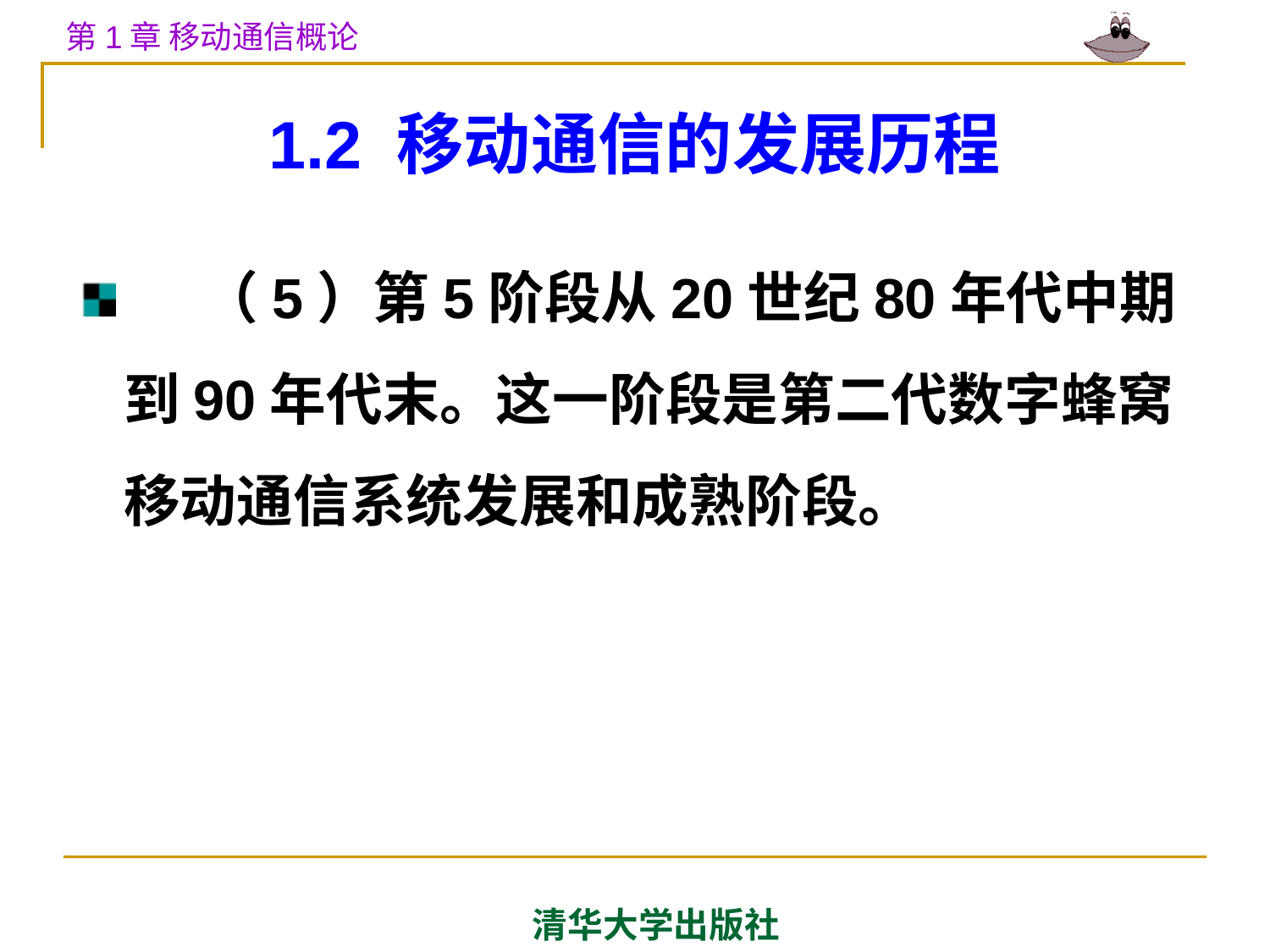

# 1.2 移动通信的发展历程
     （5）第5阶段从20世纪80年代中期到90年代末。这一阶段是第二代数字蜂窝移动通信系统发展和成熟阶段。